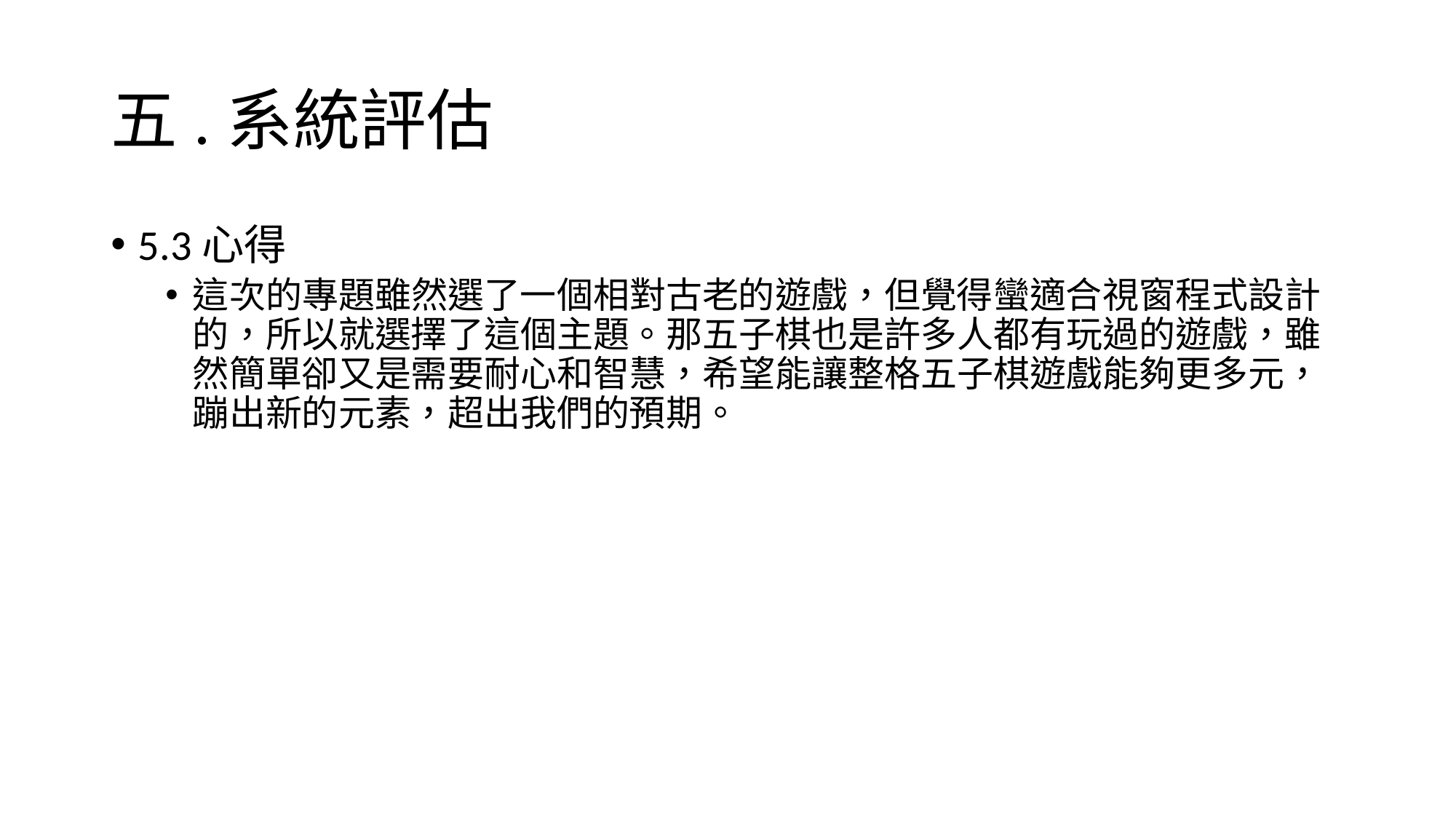

# 五.系統評估
5.3心得
這次的專題雖然選了一個相對古老的遊戲，但覺得蠻適合視窗程式設計的，所以就選擇了這個主題。那五子棋也是許多人都有玩過的遊戲，雖然簡單卻又是需要耐心和智慧，希望能讓整格五子棋遊戲能夠更多元，蹦出新的元素，超出我們的預期。